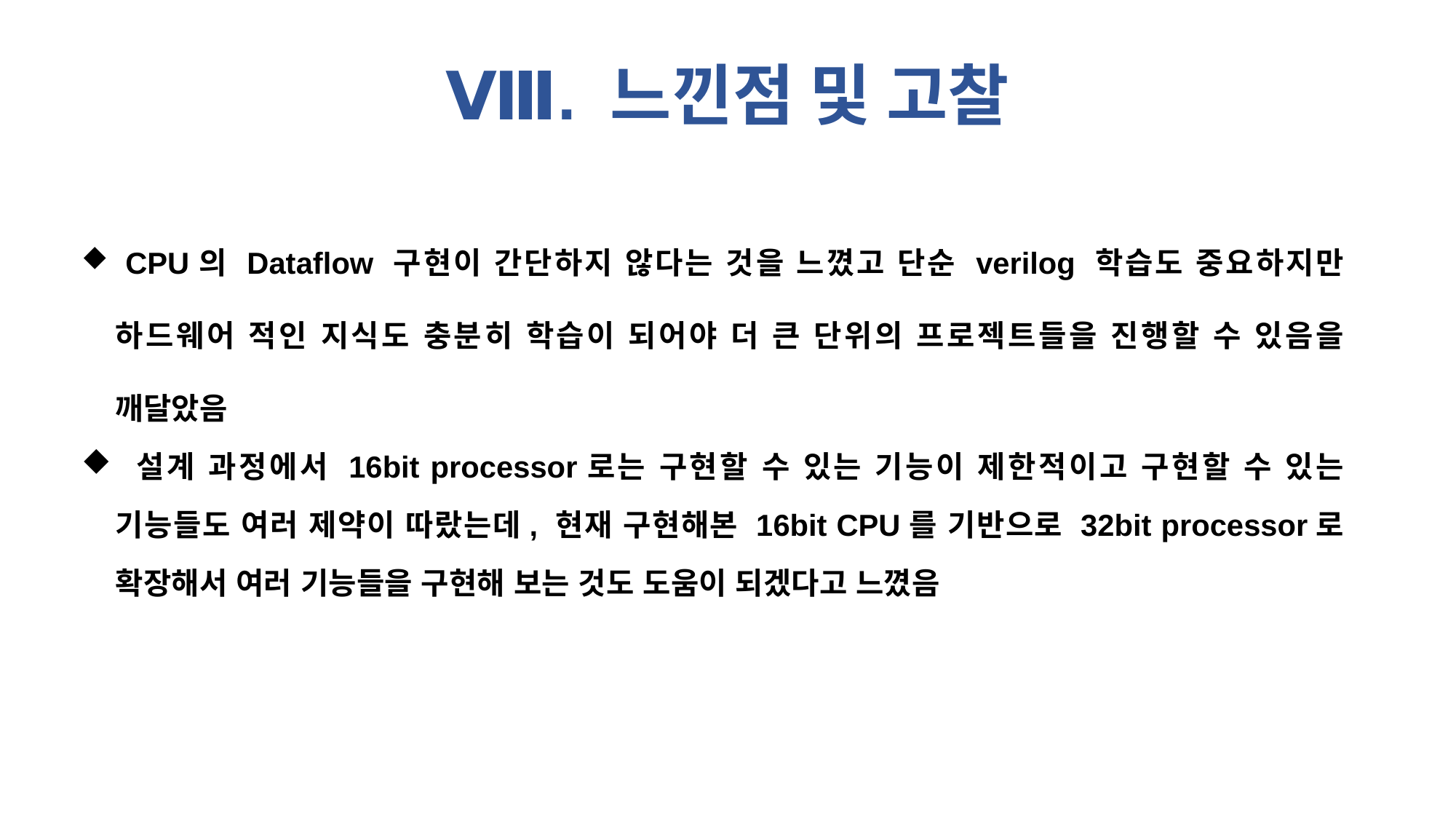

Ⅷ. 느낀점 및 고찰
 CPU의 Dataflow 구현이 간단하지 않다는 것을 느꼈고 단순 verilog 학습도 중요하지만 하드웨어 적인 지식도 충분히 학습이 되어야 더 큰 단위의 프로젝트들을 진행할 수 있음을 깨달았음
 설계 과정에서 16bit processor로는 구현할 수 있는 기능이 제한적이고 구현할 수 있는 기능들도 여러 제약이 따랐는데, 현재 구현해본 16bit CPU를 기반으로 32bit processor로 확장해서 여러 기능들을 구현해 보는 것도 도움이 되겠다고 느꼈음